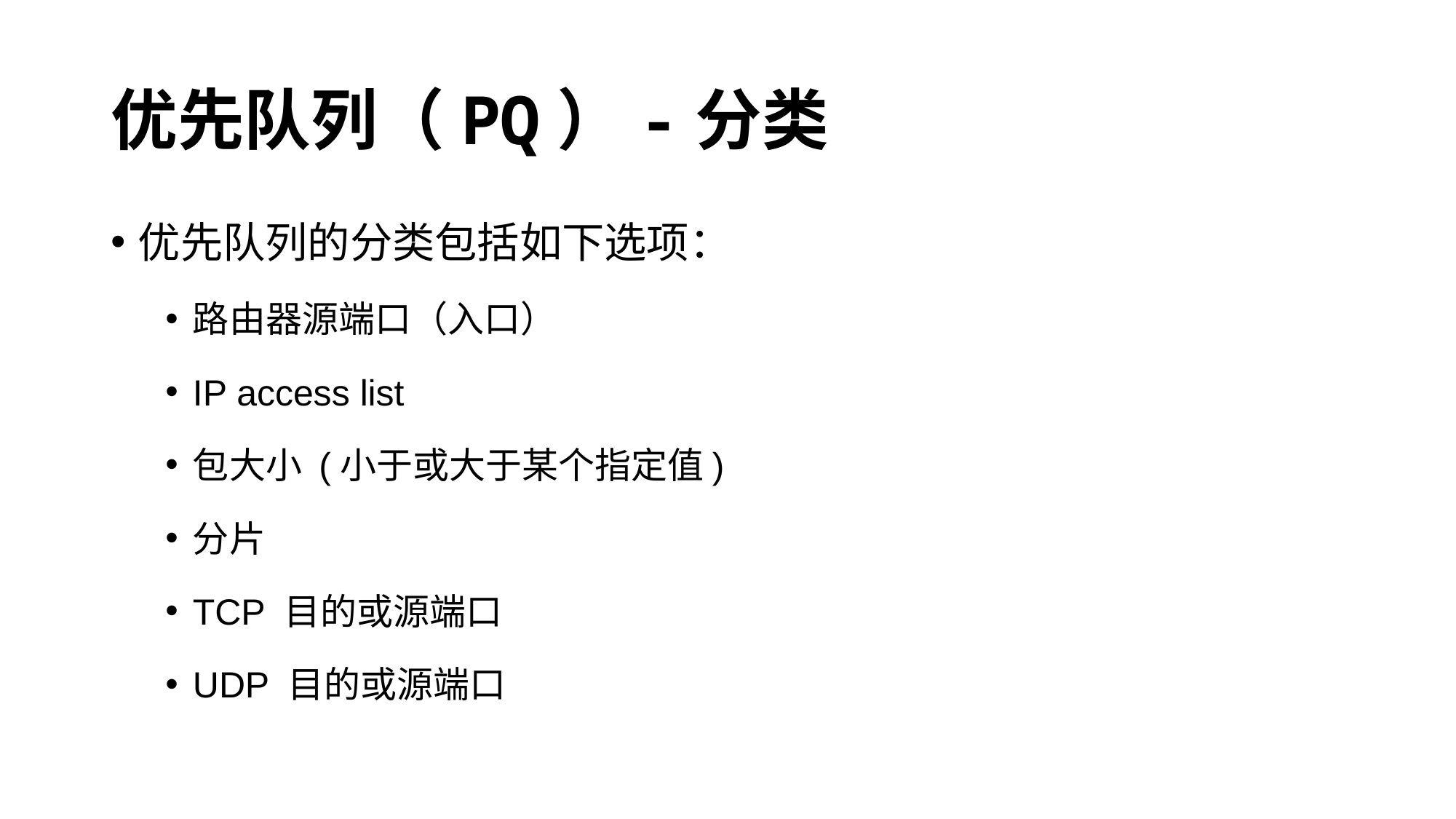

# 优先队列（PQ）-分类
优先队列的分类包括如下选项：
路由器源端口（入口）
IP access list
包大小 (小于或大于某个指定值)
分片
TCP 目的或源端口
UDP 目的或源端口